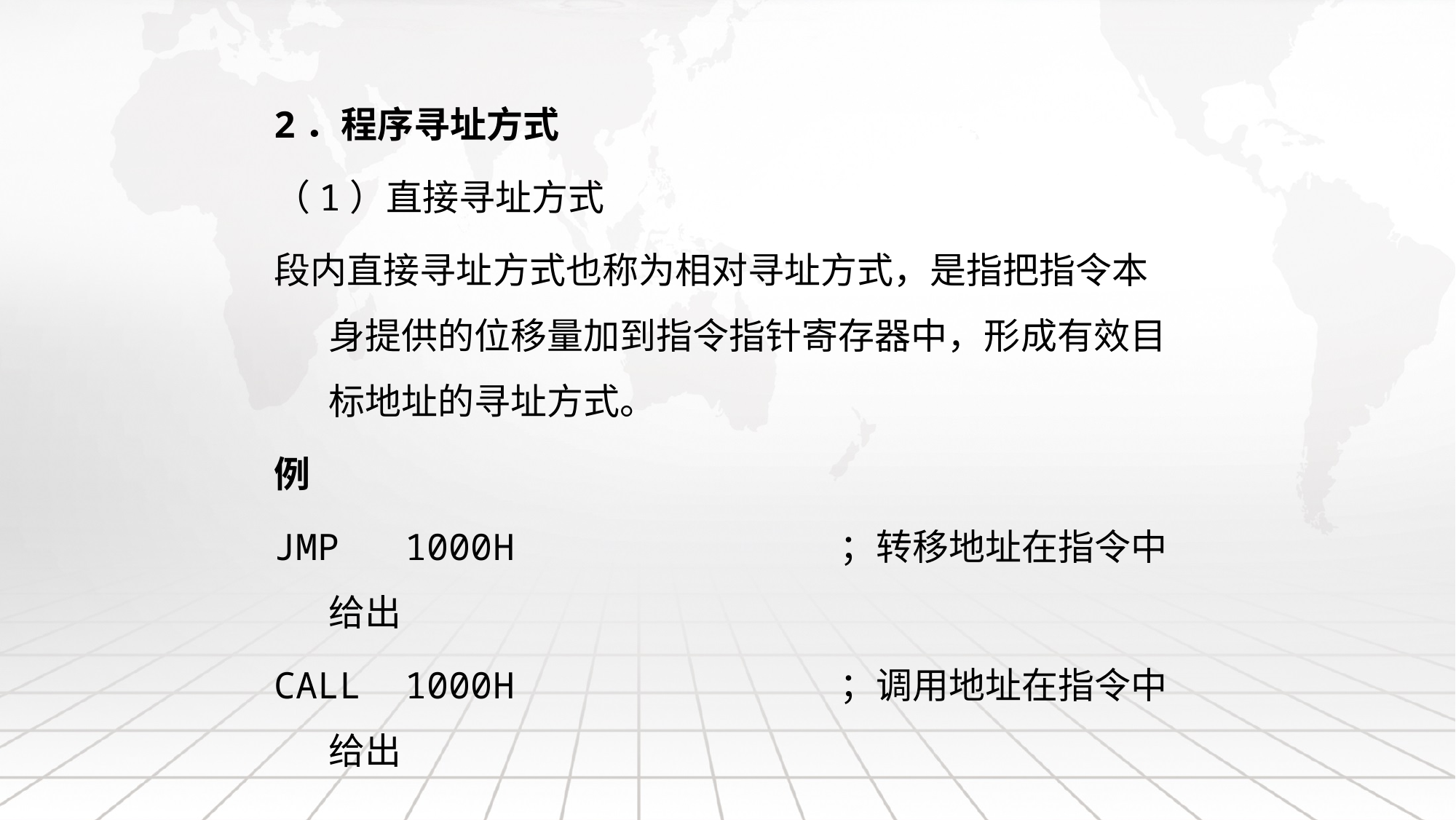

2．程序寻址方式
（1）直接寻址方式
段内直接寻址方式也称为相对寻址方式，是指把指令本身提供的位移量加到指令指针寄存器中，形成有效目标地址的寻址方式。
例
JMP   1000H	             ；转移地址在指令中给出
CALL  1000H	             ；调用地址在指令中给出